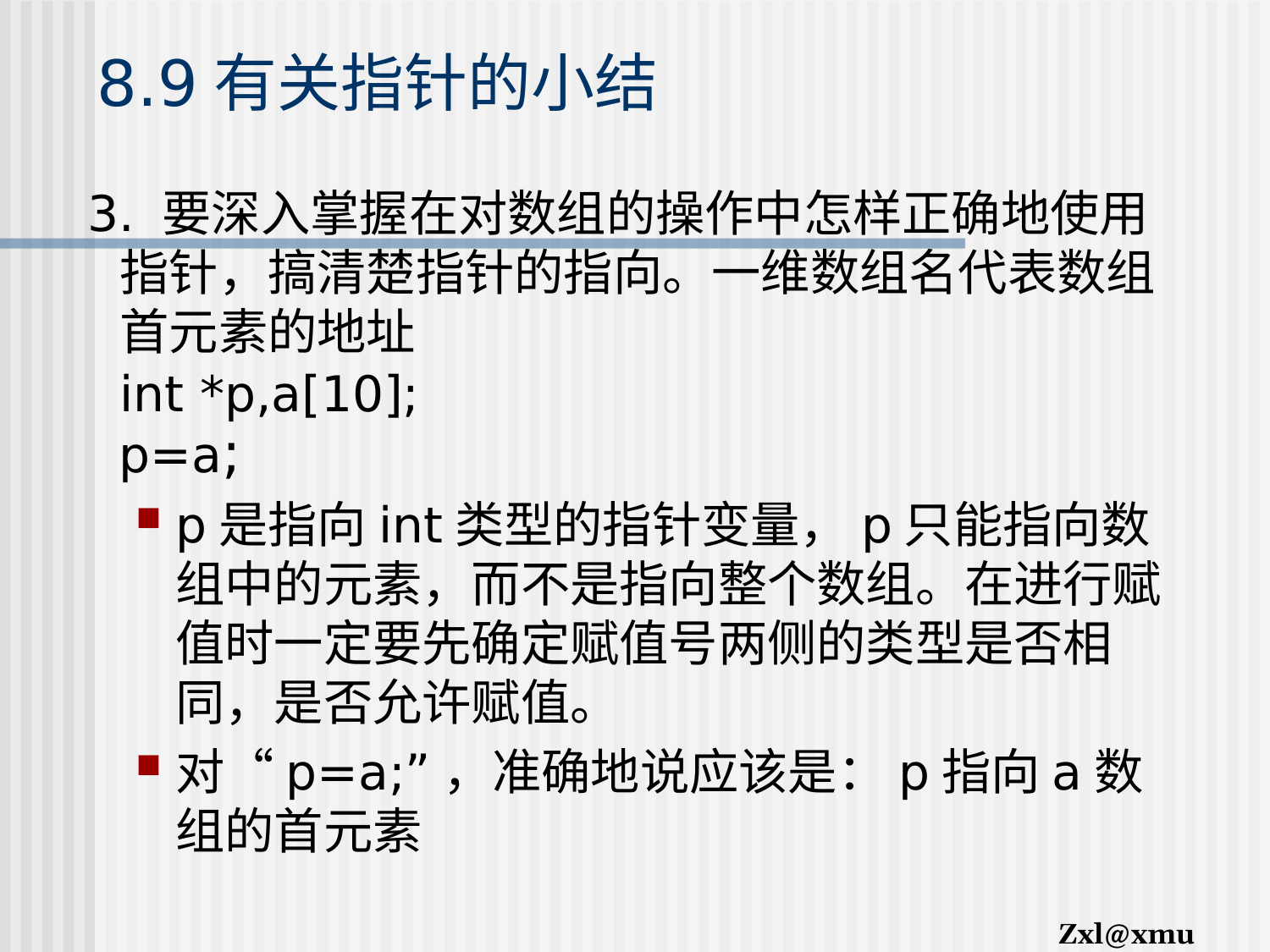

# 8.9有关指针的小结
 3. 要深入掌握在对数组的操作中怎样正确地使用指针，搞清楚指针的指向。一维数组名代表数组首元素的地址
	int *p,a[10];
   p=a;
p是指向int类型的指针变量，p只能指向数组中的元素，而不是指向整个数组。在进行赋值时一定要先确定赋值号两侧的类型是否相同，是否允许赋值。
对“p=a;”，准确地说应该是：p指向a数组的首元素